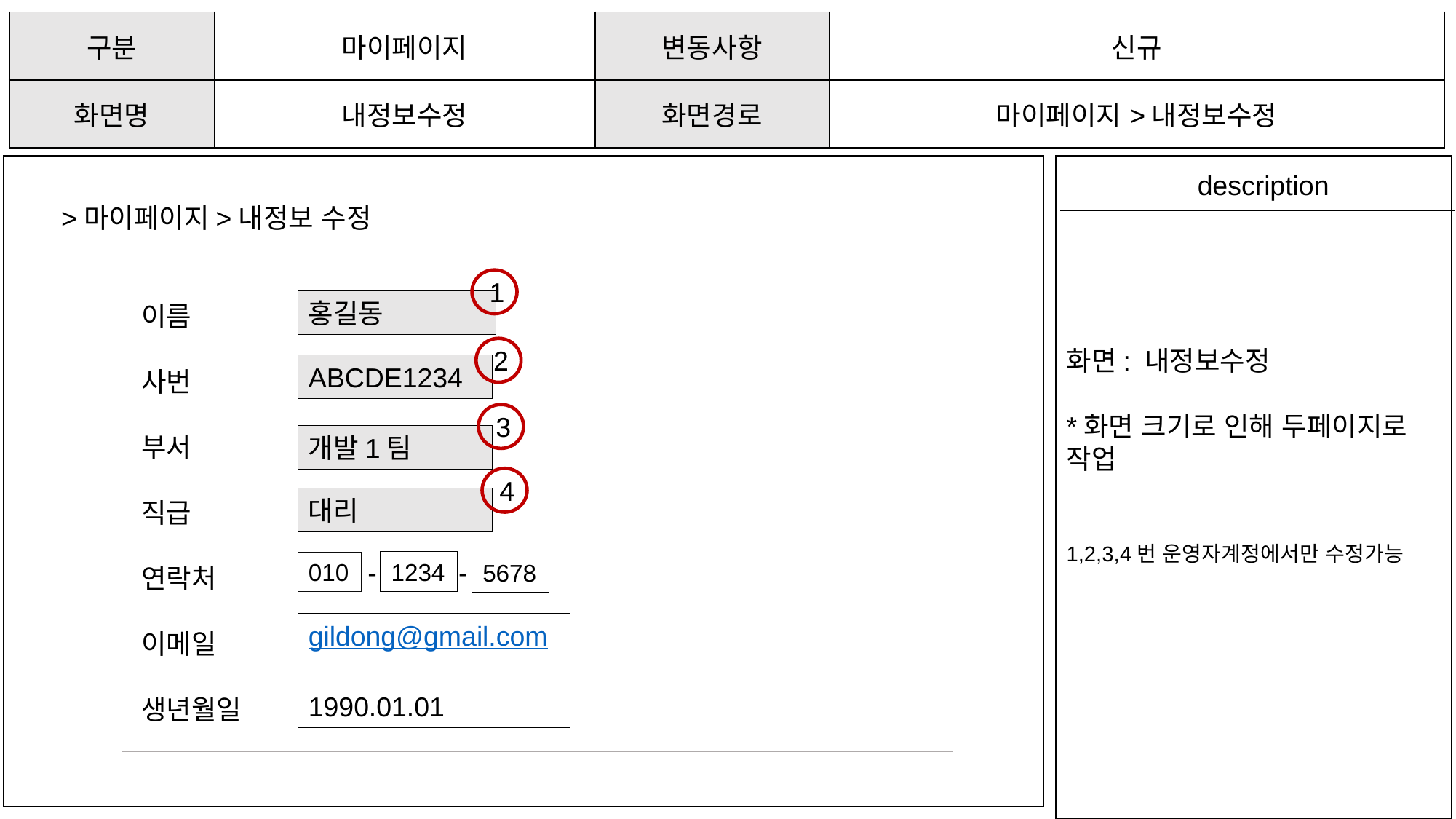

| 구분 | 마이페이지 | 변동사항 | 신규 |
| --- | --- | --- | --- |
| 화면명 | 내정보수정 | 화면경로 | 마이페이지>내정보수정 |

화면: 내정보수정

*화면 크기로 인해 두페이지로 작업

1,2,3,4번 운영자계정에서만 수정가능

description
>마이페이지>내정보 수정
1
홍길동
이름

사번

부서

직급

연락처

이메일

생년월일
2
ABCDE1234
3
개발1팀
4
대리
-
-
1234
010
5678
gildong@gmail.com
1990.01.01